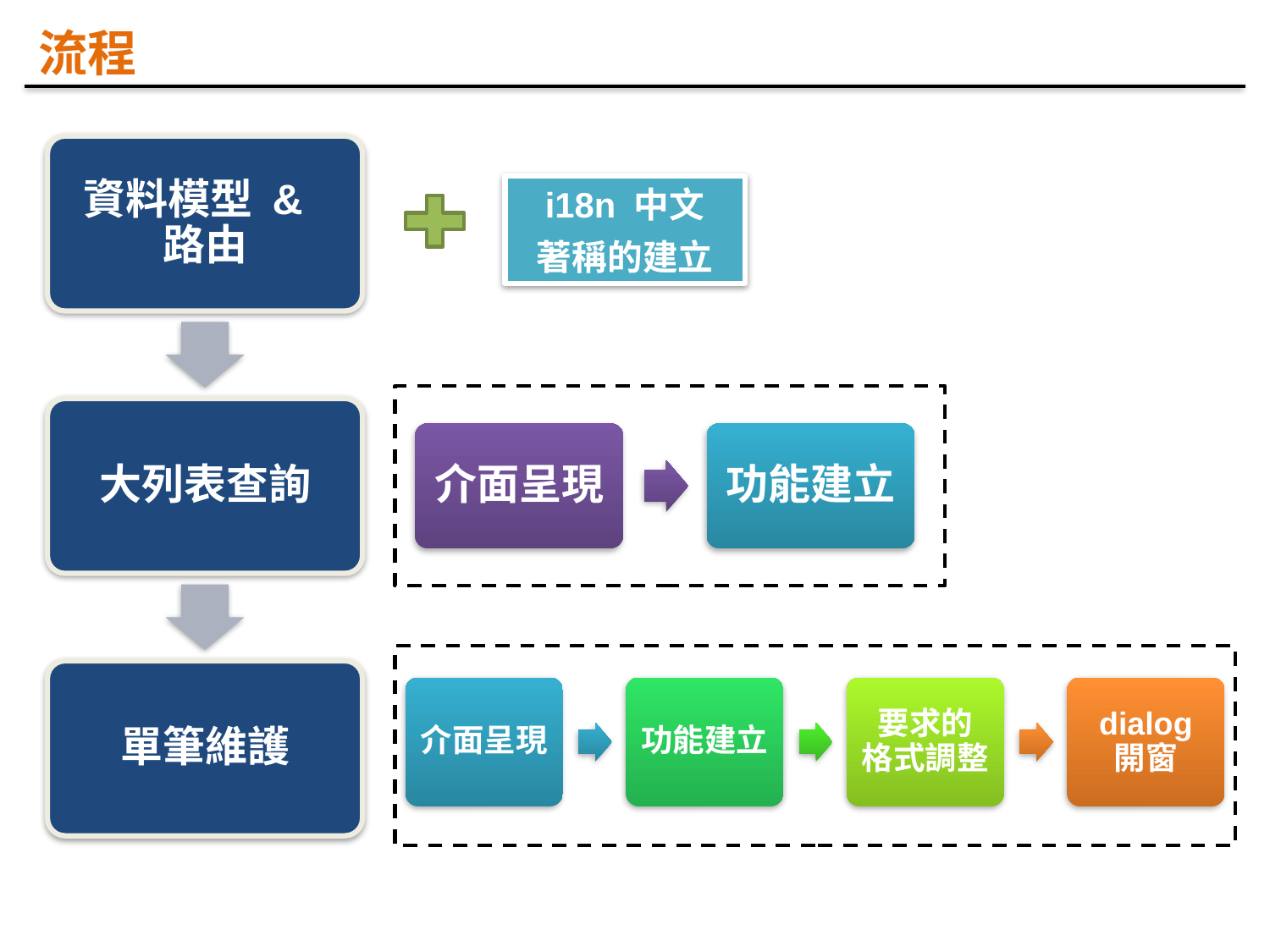

流程
資料模型 &   路由

大列表查詢

單筆維護
i18n 中文

著稱的建立

介面呈現

功能建立
介面呈現

功能建立

要求的 格式調整

dialog 開窗